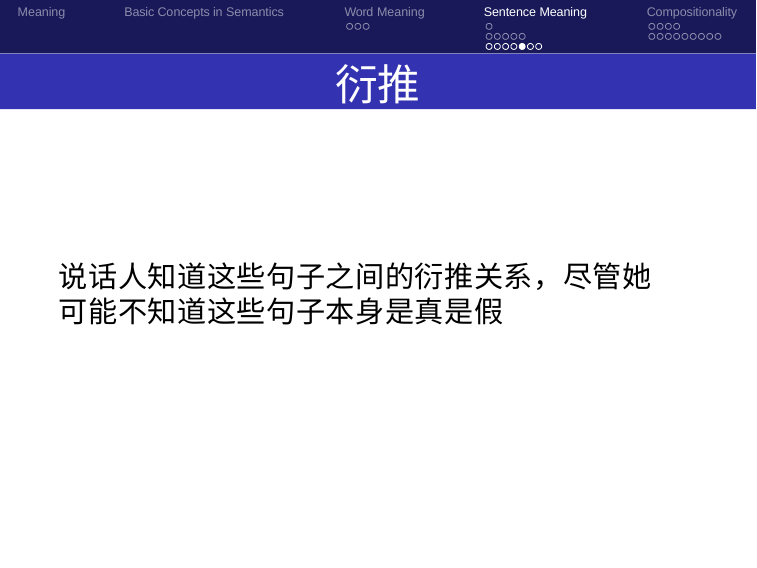

Meaning
Basic Concepts in Semantics
Word Meaning
Sentence Meaning
Compositionality

衍推
说话人知道这些句子之间的衍推关系，尽管她可能不知道这些句子本身是真是假